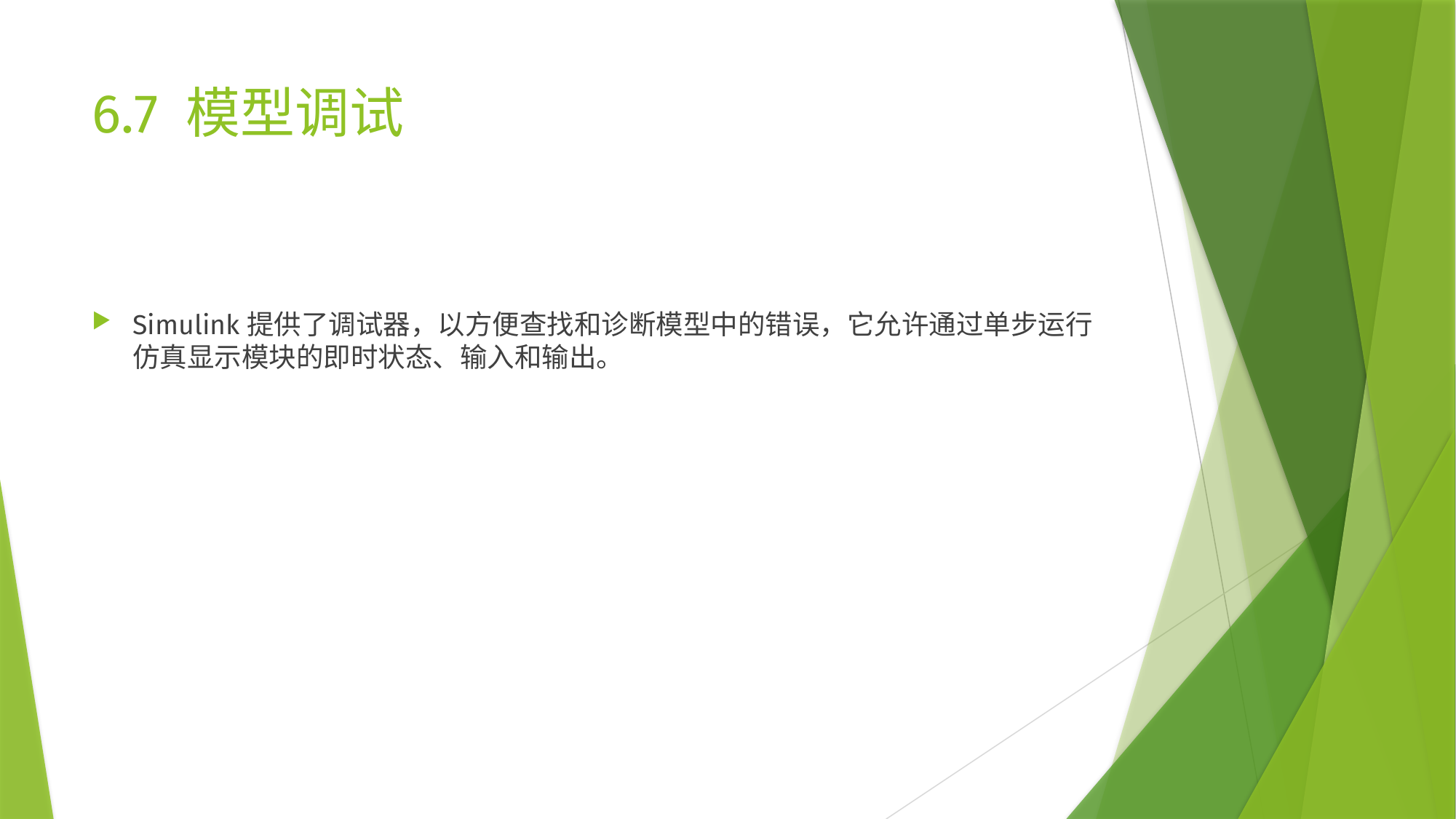

# 6.7 模型调试
Simulink提供了调试器，以方便查找和诊断模型中的错误，它允许通过单步运行仿真显示模块的即时状态、输入和输出。